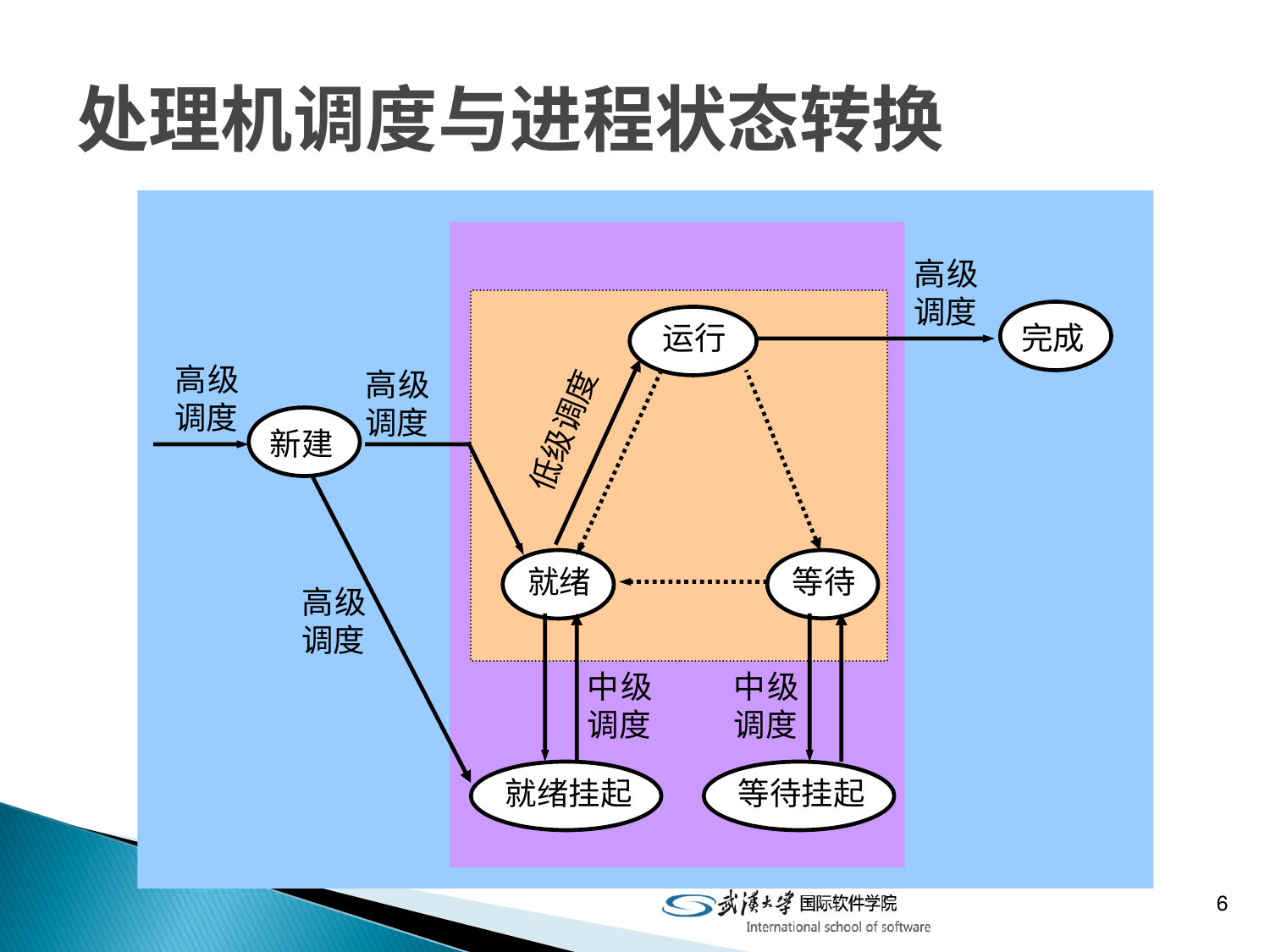

# 处理机调度与进程状态转换

高级调度

完成
运行

高级调度

高级调度

低级调度
新建

就绪
等待
高级调度

中级调度
中级调度
就绪挂起
等待挂起